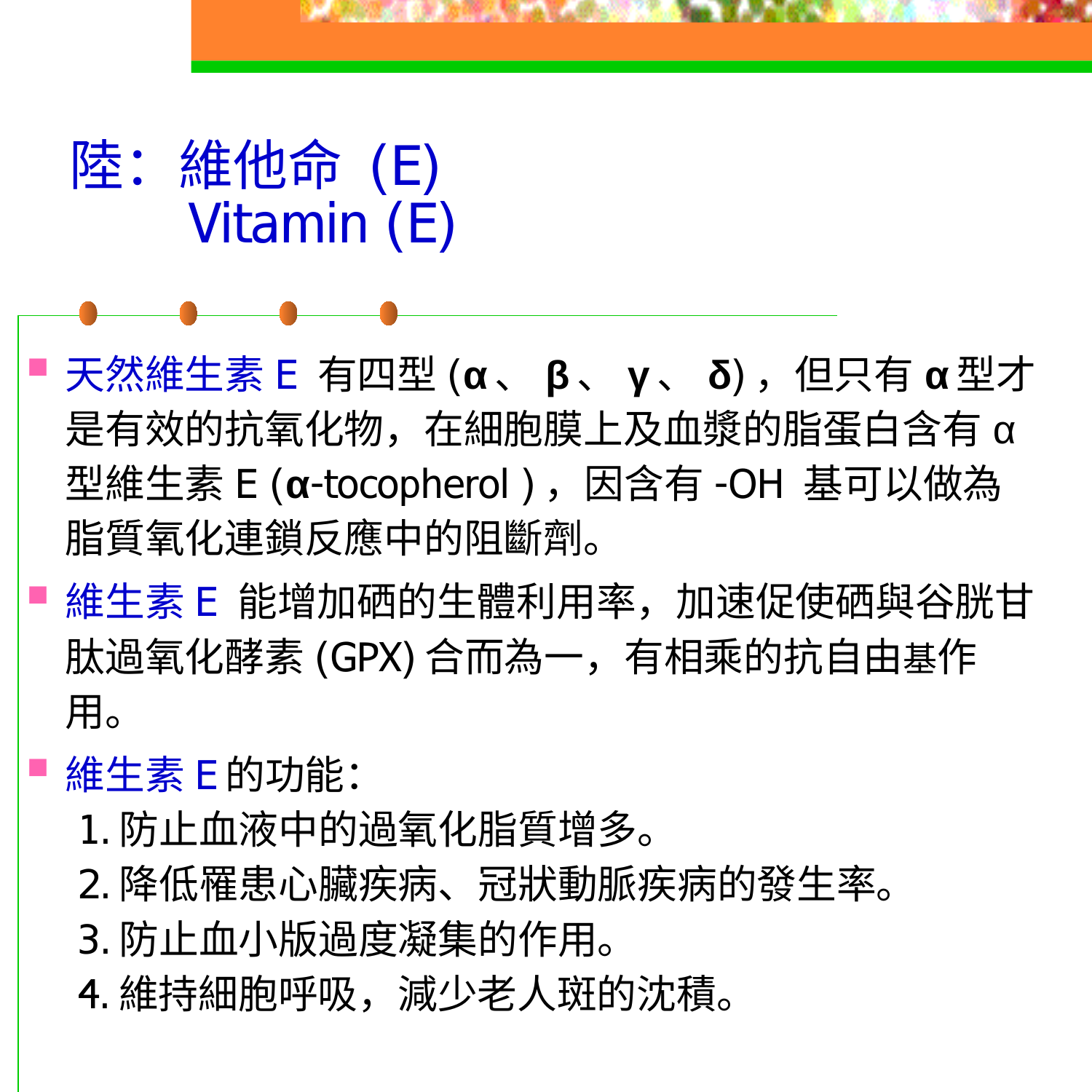

陸：維他命 (E)
       Vitamin (E)
天然維生素E 有四型(α、β、γ、δ)，但只有α型才是有效的抗氧化物，在細胞膜上及血漿的脂蛋白含有α型維生素E (α-tocopherol )，因含有-OH 基可以做為脂質氧化連鎖反應中的阻斷劑。
維生素E 能增加硒的生體利用率，加速促使硒與谷胱甘肽過氧化酵素(GPX)合而為一，有相乘的抗自由基作用。
維生素E的功能：
1.防止血液中的過氧化脂質增多。
2.降低罹患心臟疾病、冠狀動脈疾病的發生率。
3.防止血小版過度凝集的作用。
4.維持細胞呼吸，減少老人斑的沈積。
22